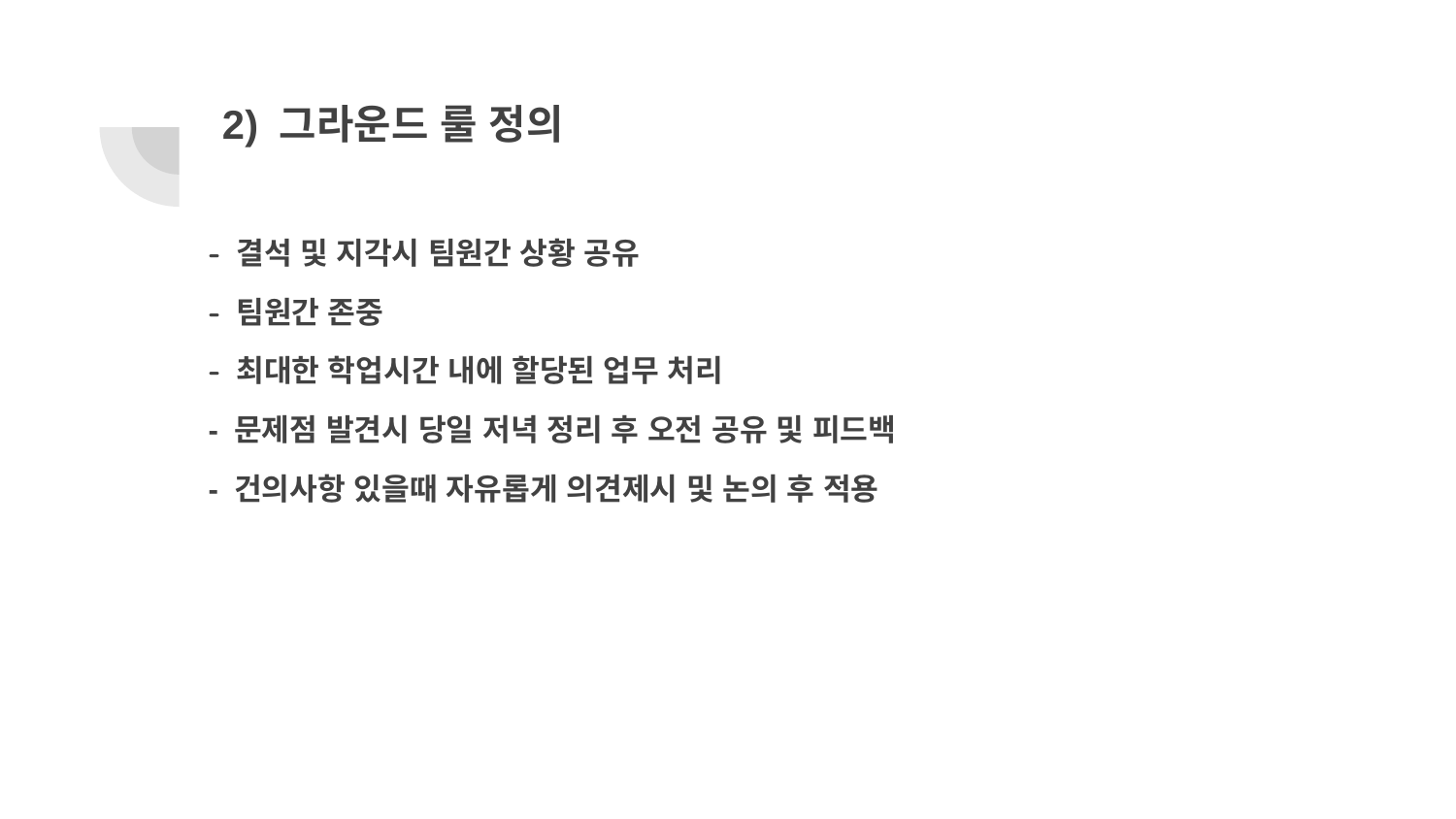

# 2) 그라운드 룰 정의

   - 결석 및 지각시 팀원간 상황 공유
   - 팀원간 존중
   - 최대한 학업시간 내에 할당된 업무 처리
   - 문제점 발견시 당일 저녁 정리 후 오전 공유 및 피드백
   - 건의사항 있을때 자유롭게 의견제시 및 논의 후 적용